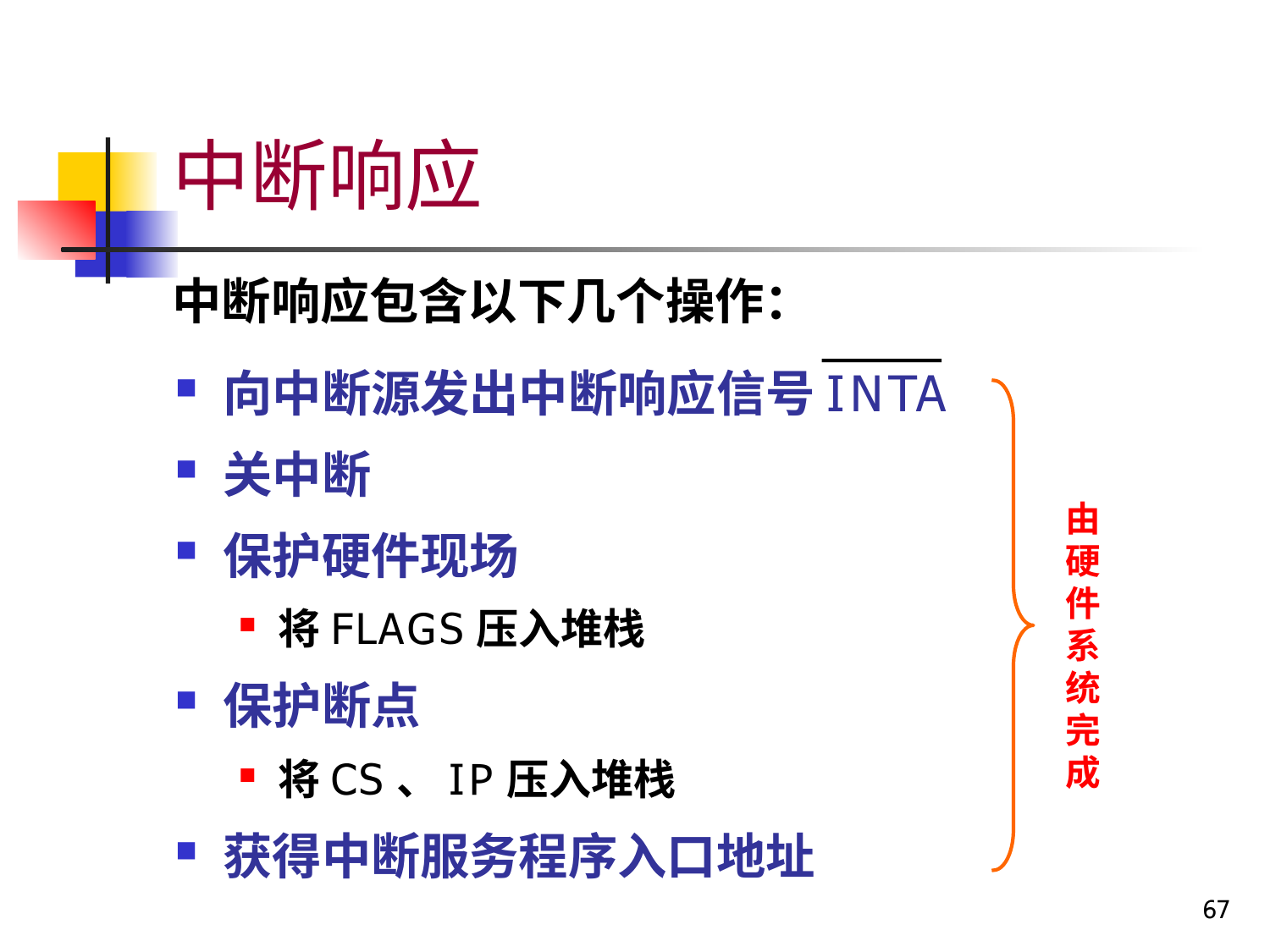

# 中断响应
中断响应包含以下几个操作：
向中断源发出中断响应信号INTA
关中断
保护硬件现场
将FLAGS压入堆栈
保护断点
将CS、IP压入堆栈
获得中断服务程序入口地址

由硬件系统完成
67